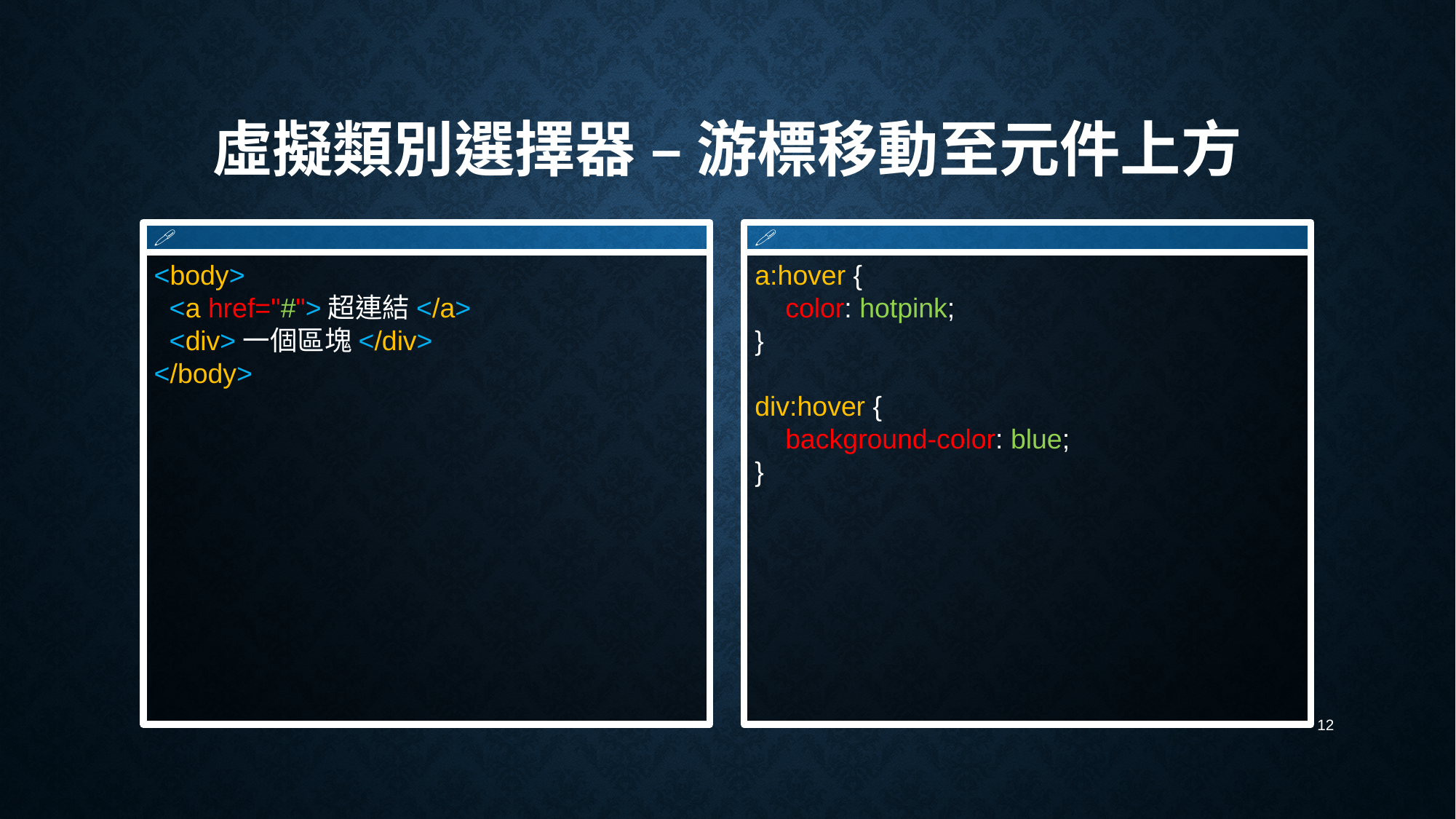

# 虛擬類別選擇器 – 游標移動至元件上方
🖊
<body>
  <a href="#">超連結</a>
  <div>一個區塊</div>
</body>
🖊
a:hover {
    color: hotpink;
}

div:hover {
    background-color: blue;
}
12